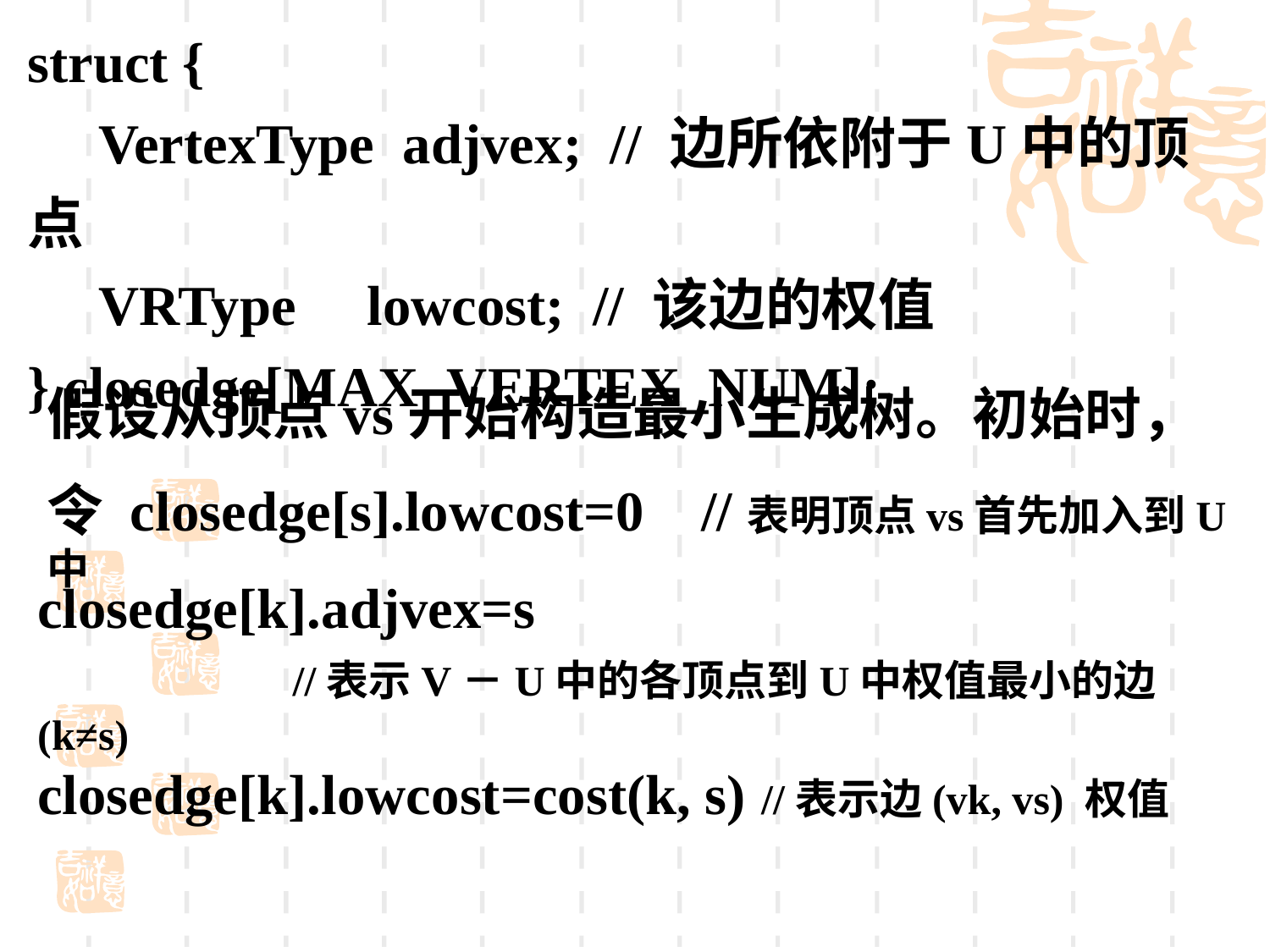

struct {
     VertexType  adjvex;  // 边所依附于U中的顶点
     VRType     lowcost;  // 该边的权值
} closedge[MAX_VERTEX_NUM];
假设从顶点vs开始构造最小生成树。初始时，
令 closedge[s].lowcost=0    //表明顶点vs首先加入到U中
closedge[k].adjvex=s
                  //表示V－U中的各顶点到U中权值最小的边(k≠s)
closedge[k].lowcost=cost(k, s) //表示边(vk, vs) 权值